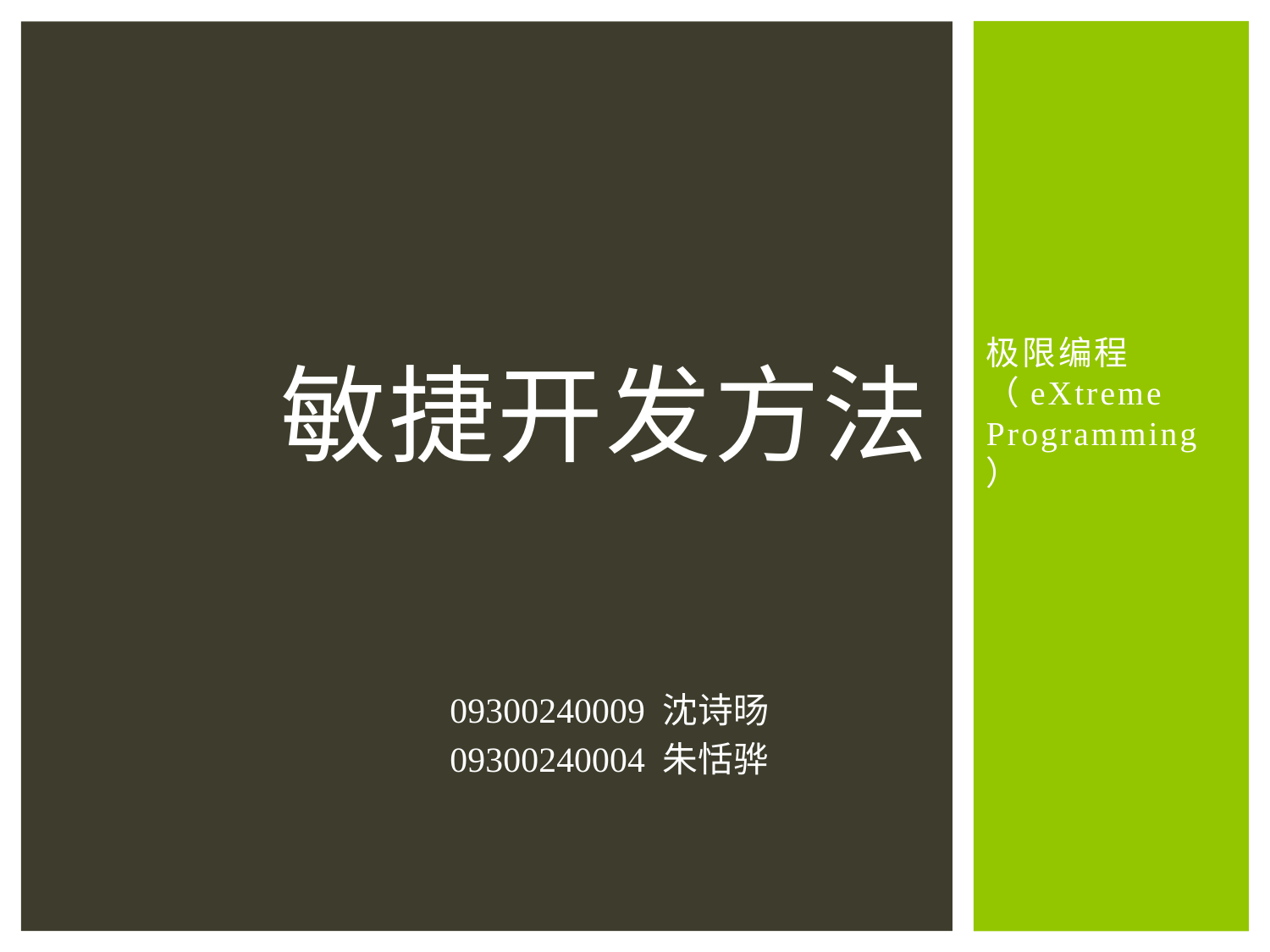

# 敏捷开发方法
极限编程（eXtreme Programming）
09300240009 沈诗旸
09300240004 朱恬骅